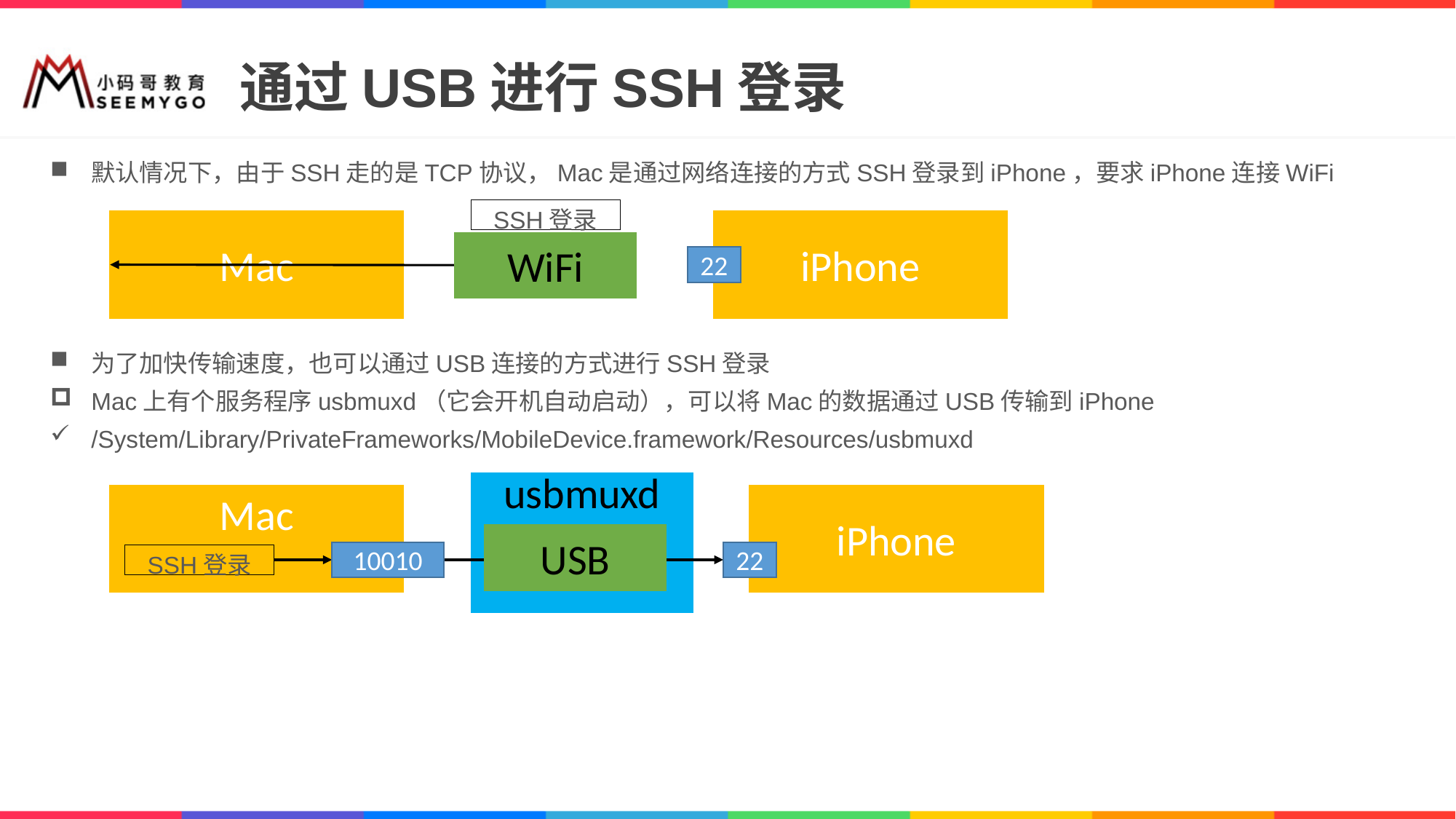

# 通过USB进行SSH登录
默认情况下，由于SSH走的是TCP协议，Mac是通过网络连接的方式SSH登录到iPhone，要求iPhone连接WiFi
SSH登录
iPhone
Mac
WiFi
22
为了加快传输速度，也可以通过USB连接的方式进行SSH登录
Mac上有个服务程序usbmuxd（它会开机自动启动），可以将Mac的数据通过USB传输到iPhone
/System/Library/PrivateFrameworks/MobileDevice.framework/Resources/usbmuxd
usbmuxd

Mac

iPhone
USB
10010
22
SSH登录